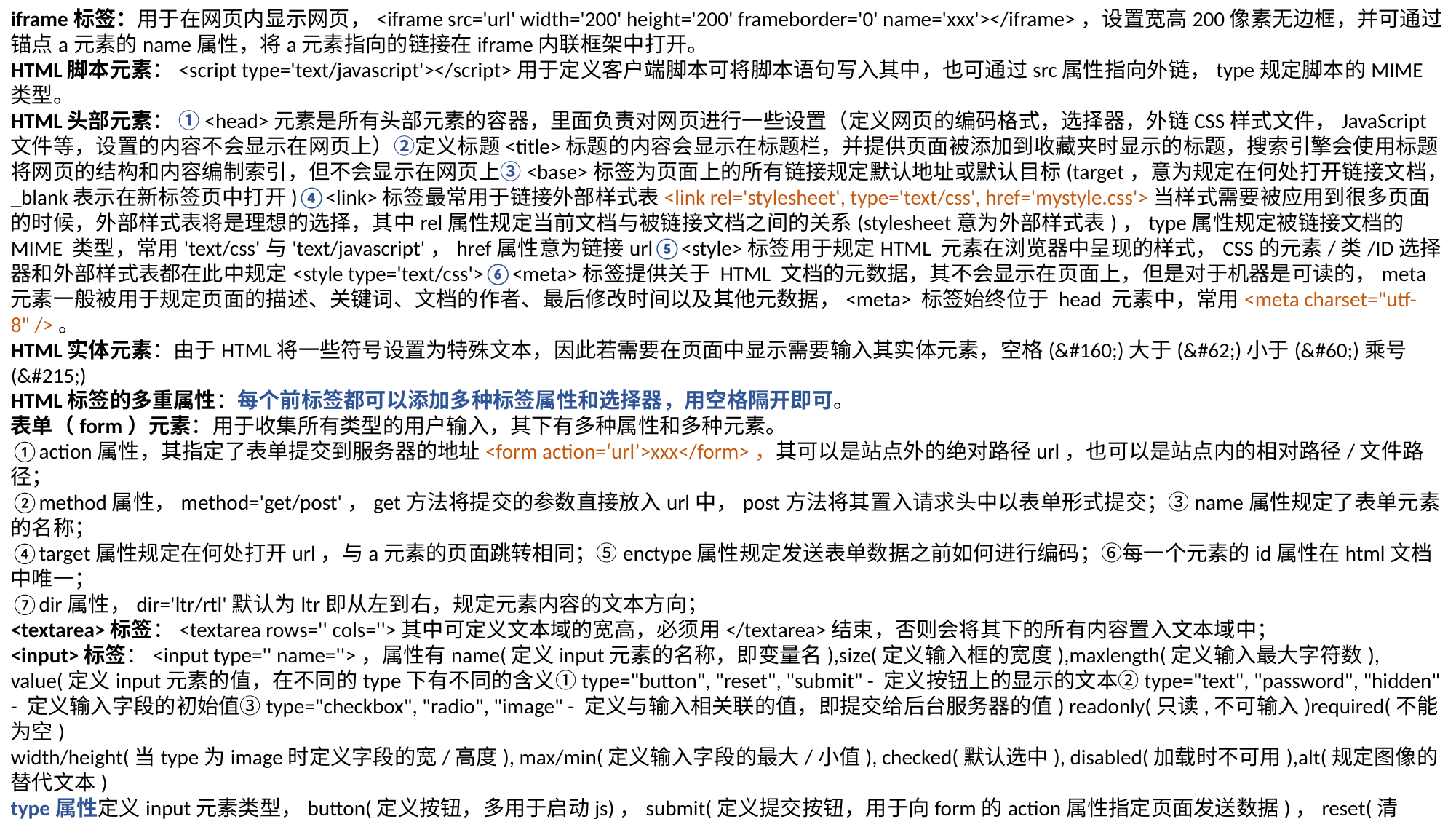

iframe标签：用于在网页内显示网页，<iframe src='url' width='200' height='200' frameborder='0' name='xxx'></iframe>，设置宽高200像素无边框，并可通过锚点a元素的name属性，将a元素指向的链接在iframe内联框架中打开。
HTML脚本元素：<script type='text/javascript'></script>用于定义客户端脚本可将脚本语句写入其中，也可通过src属性指向外链，type规定脚本的MIME类型。
HTML头部元素： ①<head>元素是所有头部元素的容器，里面负责对网页进行一些设置（定义网页的编码格式，选择器，外链CSS样式文件，JavaScript文件等，设置的内容不会显示在网页上）②定义标题<title>标题的内容会显示在标题栏，并提供页面被添加到收藏夹时显示的标题，搜索引擎会使用标题将网页的结构和内容编制索引，但不会显示在网页上③<base>标签为页面上的所有链接规定默认地址或默认目标(target，意为规定在何处打开链接文档，_blank表示在新标签页中打开)④<link>标签最常用于链接外部样式表<link rel='stylesheet', type='text/css', href='mystyle.css'>当样式需要被应用到很多页面的时候，外部样式表将是理想的选择，其中rel属性规定当前文档与被链接文档之间的关系(stylesheet意为外部样式表)，type属性规定被链接文档的 MIME 类型，常用'text/css'与'text/javascript'，href属性意为链接url⑤<style>标签用于规定HTML 元素在浏览器中呈现的样式，CSS的元素/类/ID选择器和外部样式表都在此中规定<style type='text/css'>⑥<meta>标签提供关于 HTML 文档的元数据，其不会显示在页面上，但是对于机器是可读的，meta 元素一般被用于规定页面的描述、关键词、文档的作者、最后修改时间以及其他元数据，<meta> 标签始终位于 head 元素中，常用<meta charset="utf-8" />。
HTML实体元素：由于HTML将一些符号设置为特殊文本，因此若需要在页面中显示需要输入其实体元素，空格(&#160;)大于(&#62;)小于(&#60;)乘号(&#215;)
HTML标签的多重属性：每个前标签都可以添加多种标签属性和选择器，用空格隔开即可。
表单（form）元素：用于收集所有类型的用户输入，其下有多种属性和多种元素。
①action属性，其指定了表单提交到服务器的地址<form action=‘url’>xxx</form>，其可以是站点外的绝对路径url，也可以是站点内的相对路径/文件路径；
②method属性，method='get/post'，get方法将提交的参数直接放入url中，post方法将其置入请求头中以表单形式提交；③name属性规定了表单元素的名称；
④target属性规定在何处打开url，与a元素的页面跳转相同；⑤enctype属性规定发送表单数据之前如何进行编码；⑥每一个元素的id属性在html文档中唯一；
⑦dir属性，dir='ltr/rtl'默认为ltr即从左到右，规定元素内容的文本方向；
<textarea>标签：<textarea rows='' cols=''>其中可定义文本域的宽高，必须用</textarea>结束，否则会将其下的所有内容置入文本域中；
<input>标签：<input type='' name=''>，属性有name(定义input元素的名称，即变量名),size(定义输入框的宽度),maxlength(定义输入最大字符数),
value(定义input元素的值，在不同的type下有不同的含义①type="button", "reset", "submit" - 定义按钮上的显示的文本②type="text", "password", "hidden" - 定义输入字段的初始值③type="checkbox", "radio", "image" - 定义与输入相关联的值，即提交给后台服务器的值) readonly(只读,不可输入)required(不能为空)
width/height(当type为image时定义字段的宽/高度), max/min(定义输入字段的最大/小值), checked(默认选中), disabled(加载时不可用),alt(规定图像的替代文本)
type属性定义input元素类型，button(定义按钮，多用于启动js)，submit(定义提交按钮，用于向form的action属性指定页面发送数据)，reset(清空/重置页面)
text(用于定义可输入的文本框)，password(用于定义密码字段)，hidden(定义隐藏字段，对用户不可见)，checkbox(定义复选框，即一个表单中可选择多个), radio(定义单选框，即一个表单中只能选择一个)，image(定义图像形式的提交按钮，一般有src/alt)，file(用于文件上传，accept='jpg/gif'规定提交的文件类型)
<fieldset>标签：用于将表单内的元素分组(使用方框框起来)，其中需要<legend>xxx</legend>标签为表单命名；
<select>标签：用于创建下拉选项列表，①在其中使用<option selected='selected'>xxx</option>创建下拉选项，默认选中②在其中使用<optgroup label='xx'>可以对下拉选项进行分组，label意为组名，注意只是分组但不可选中；
<datalist>标签：为input元素提供选项，使用input元素中的list属性指定datalist的id属性，其下拉选项用<option>定义；
<label>标签：没有呈现特殊效果，但可以为鼠标用户提供可用性，<label for='input的id属性'>，可以做到点击label元素时选中其for属性关联的input元素上；
<botton>标签：<button>xx</button>，其与input中type为button区别在于可以对按钮的设置更灵活，如可以使用图片/更改字号/增加css样式等。